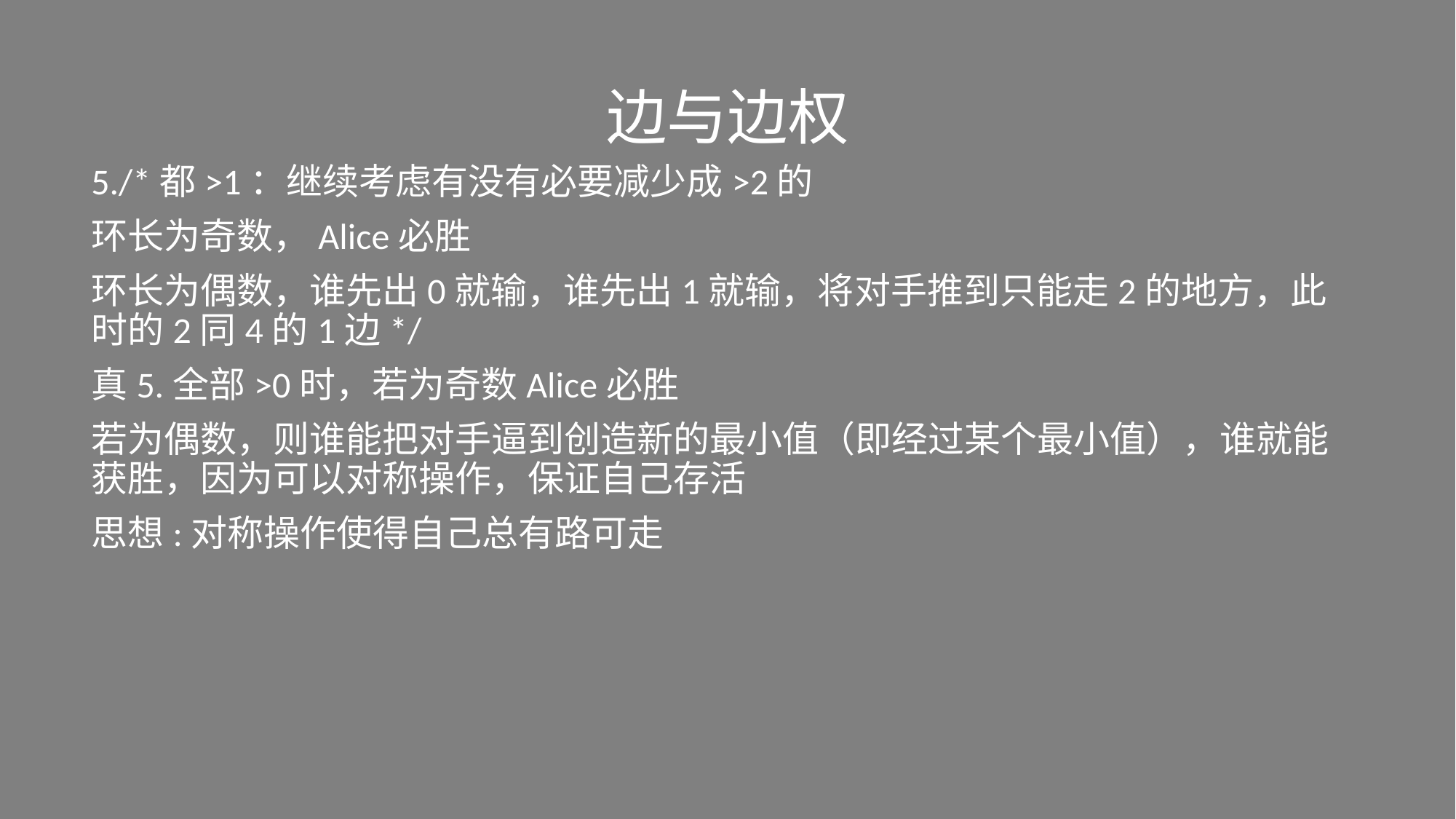

# 边与边权
5./*都>1：继续考虑有没有必要减少成>2的
环长为奇数，Alice必胜
环长为偶数，谁先出0就输，谁先出1就输，将对手推到只能走2的地方，此时的2同4的1边*/
真5.全部>0时，若为奇数Alice必胜
若为偶数，则谁能把对手逼到创造新的最小值（即经过某个最小值），谁就能获胜，因为可以对称操作，保证自己存活
思想:对称操作使得自己总有路可走